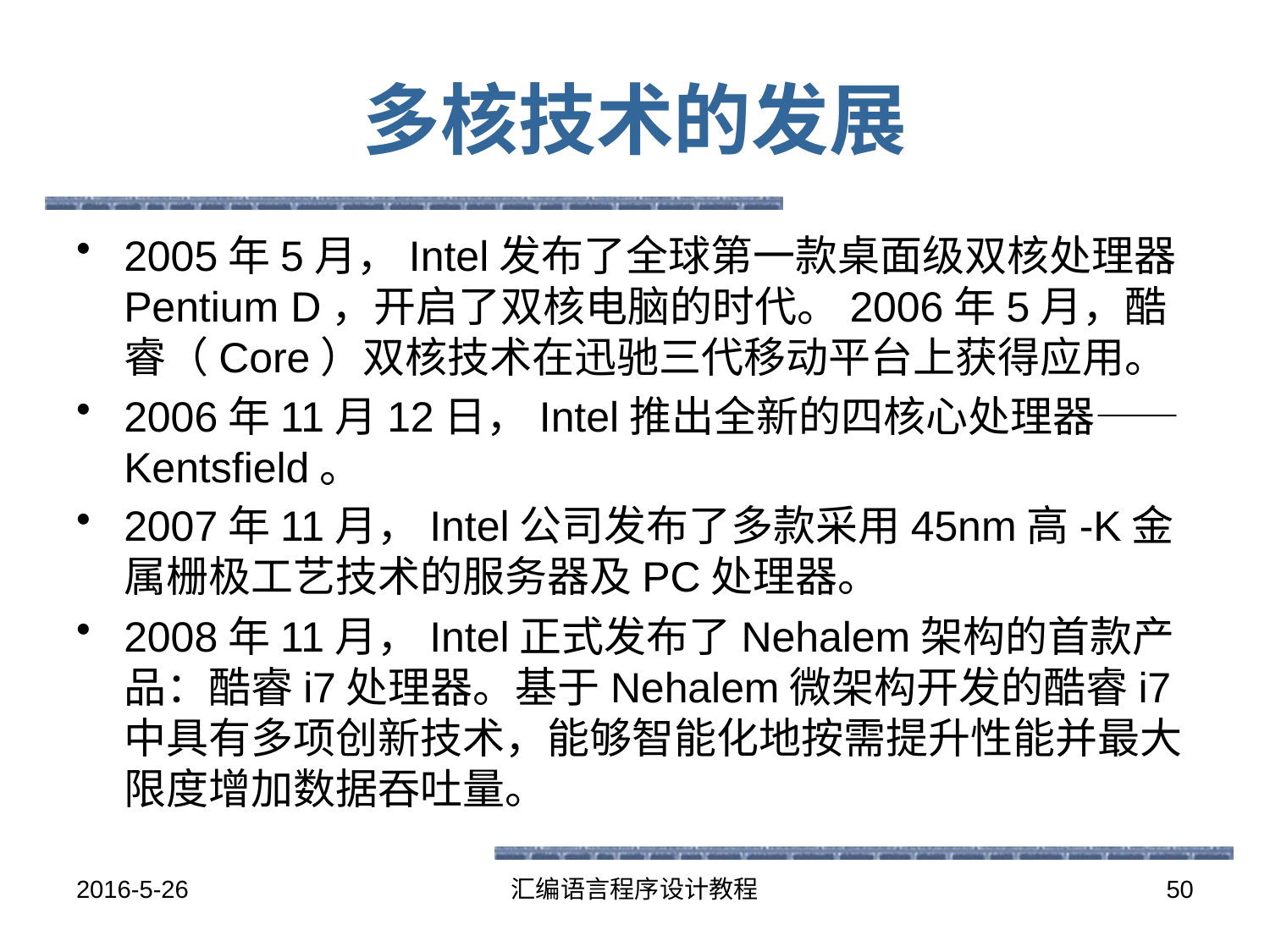

# 多核技术的发展
2005年5月，Intel发布了全球第一款桌面级双核处理器Pentium D，开启了双核电脑的时代。2006年5月，酷睿（Core）双核技术在迅驰三代移动平台上获得应用。
2006年11月12日，Intel推出全新的四核心处理器——Kentsfield。
2007年11月，Intel公司发布了多款采用45nm高-K金属栅极工艺技术的服务器及PC处理器。
2008年11月，Intel正式发布了Nehalem架构的首款产品：酷睿i7处理器。基于Nehalem微架构开发的酷睿i7中具有多项创新技术，能够智能化地按需提升性能并最大限度增加数据吞吐量。
2016-5-26
汇编语言程序设计教程
50